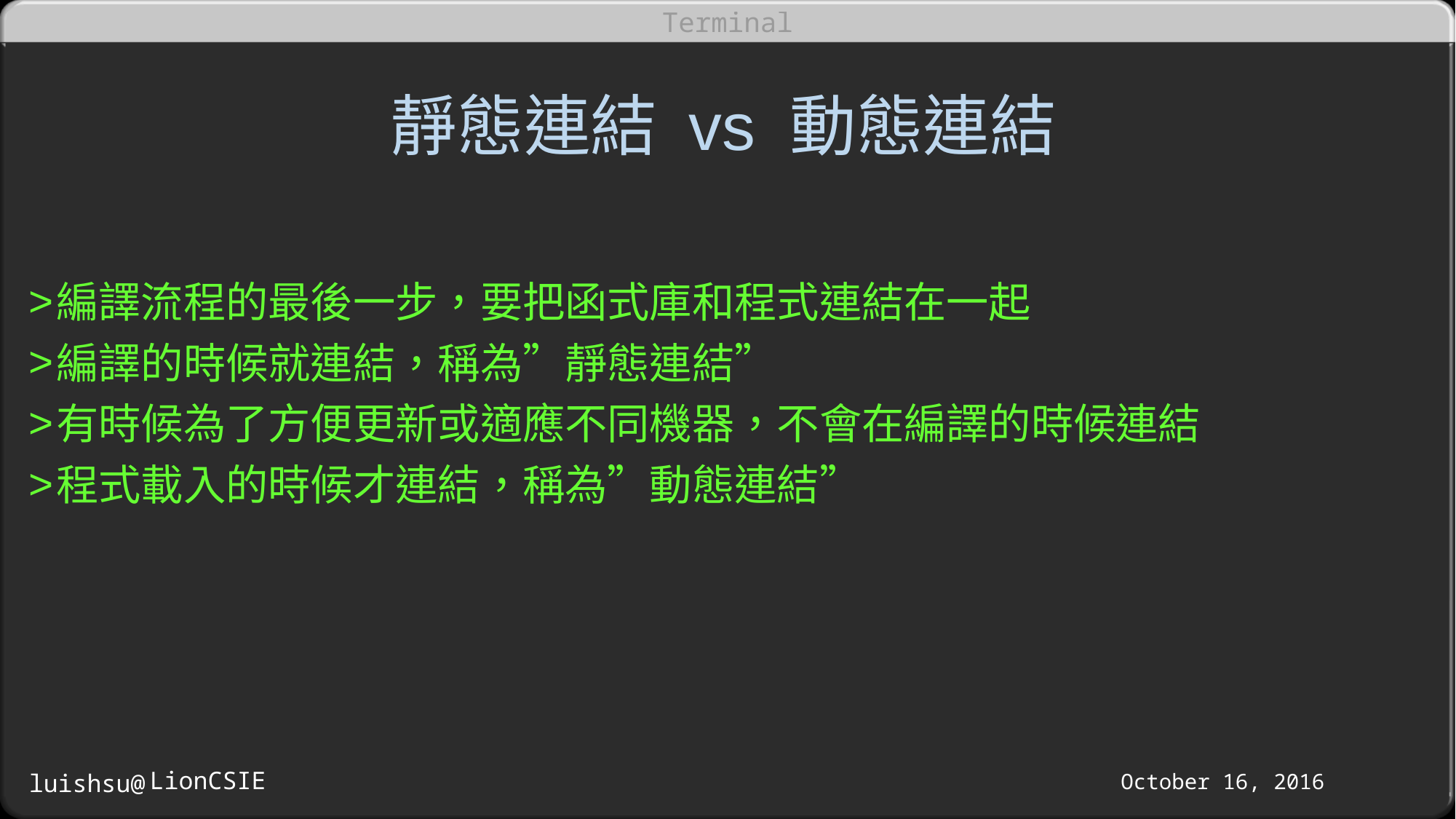

# 靜態連結 vs 動態連結
編譯流程的最後一步，要把函式庫和程式連結在一起
編譯的時候就連結，稱為”靜態連結”
有時候為了方便更新或適應不同機器，不會在編譯的時候連結
程式載入的時候才連結，稱為”動態連結”

October 16, 2016
LionCSIE